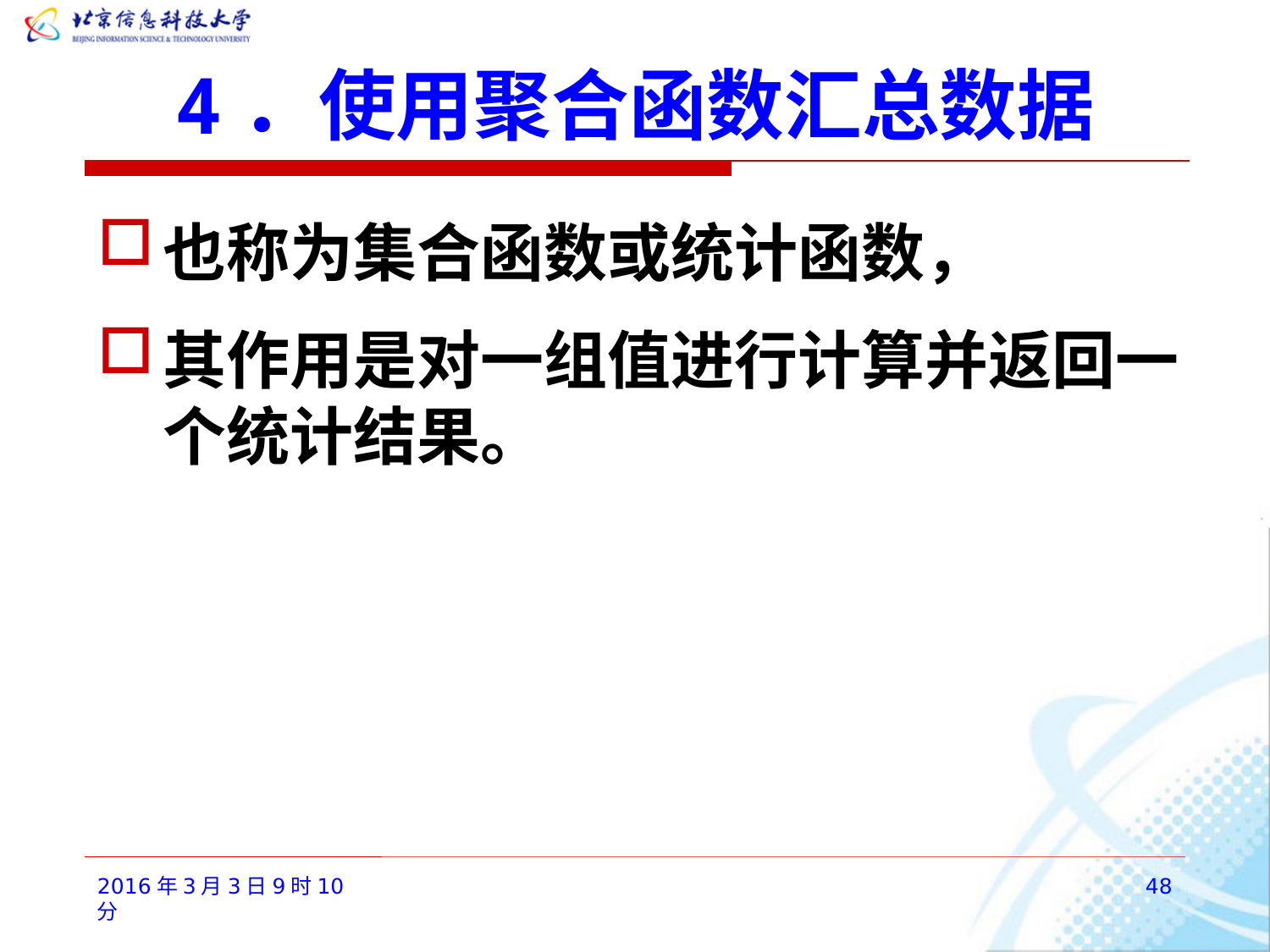

# 4．使用聚合函数汇总数据
也称为集合函数或统计函数，
其作用是对一组值进行计算并返回一个统计结果。
2016年3月3日9时10分
48